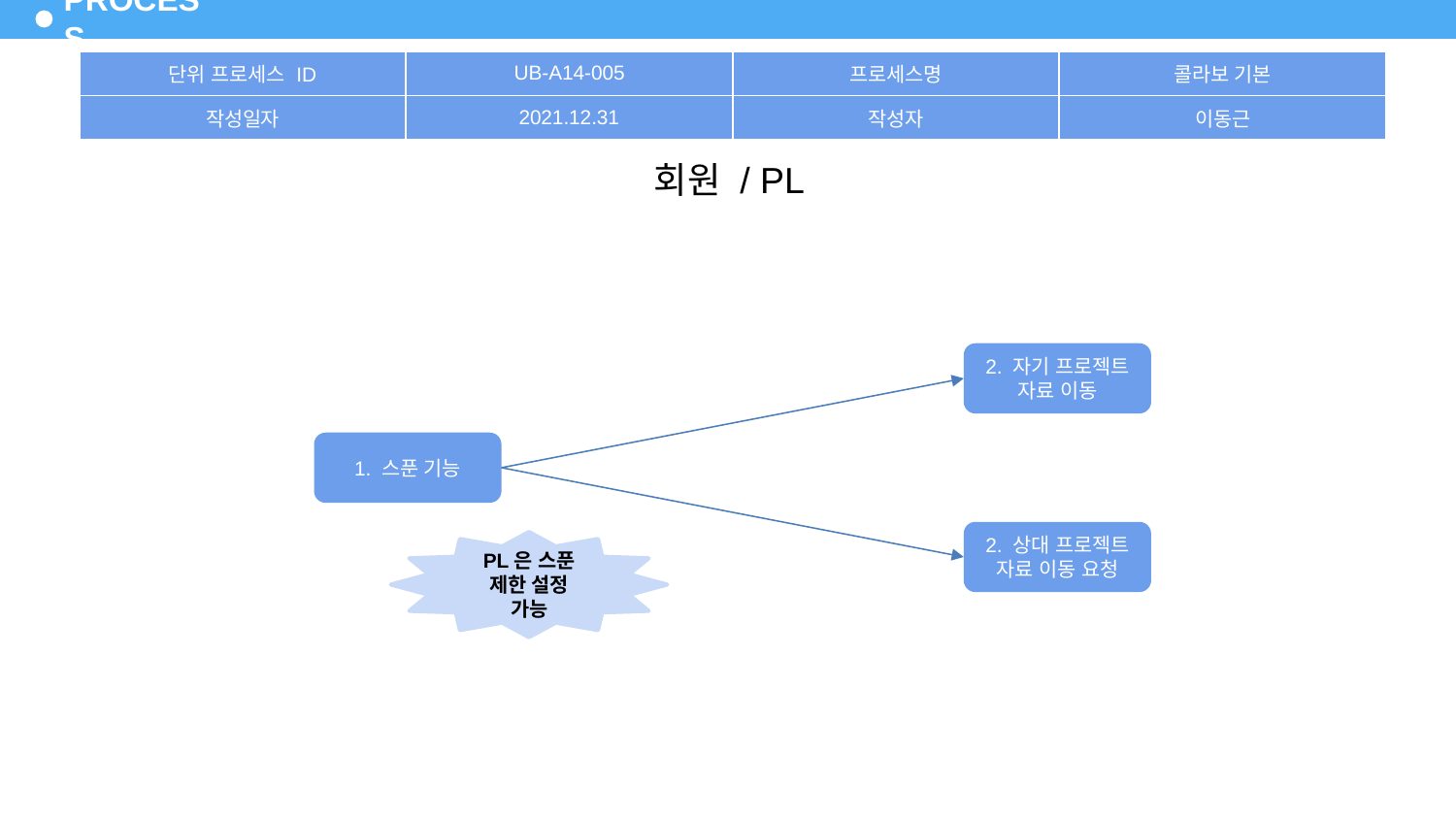

# PROCESS
| 단위 프로세스 ID | UB-A14-005 | 프로세스명 | 콜라보 기본 |
| --- | --- | --- | --- |
| 작성일자 | 2021.12.31 | 작성자 | 이동근 |
회원 / PL
2. 자기 프로젝트 자료 이동
1. 스푼 기능
2. 상대 프로젝트 자료 이동 요청
PL은 스푼 제한 설정 가능